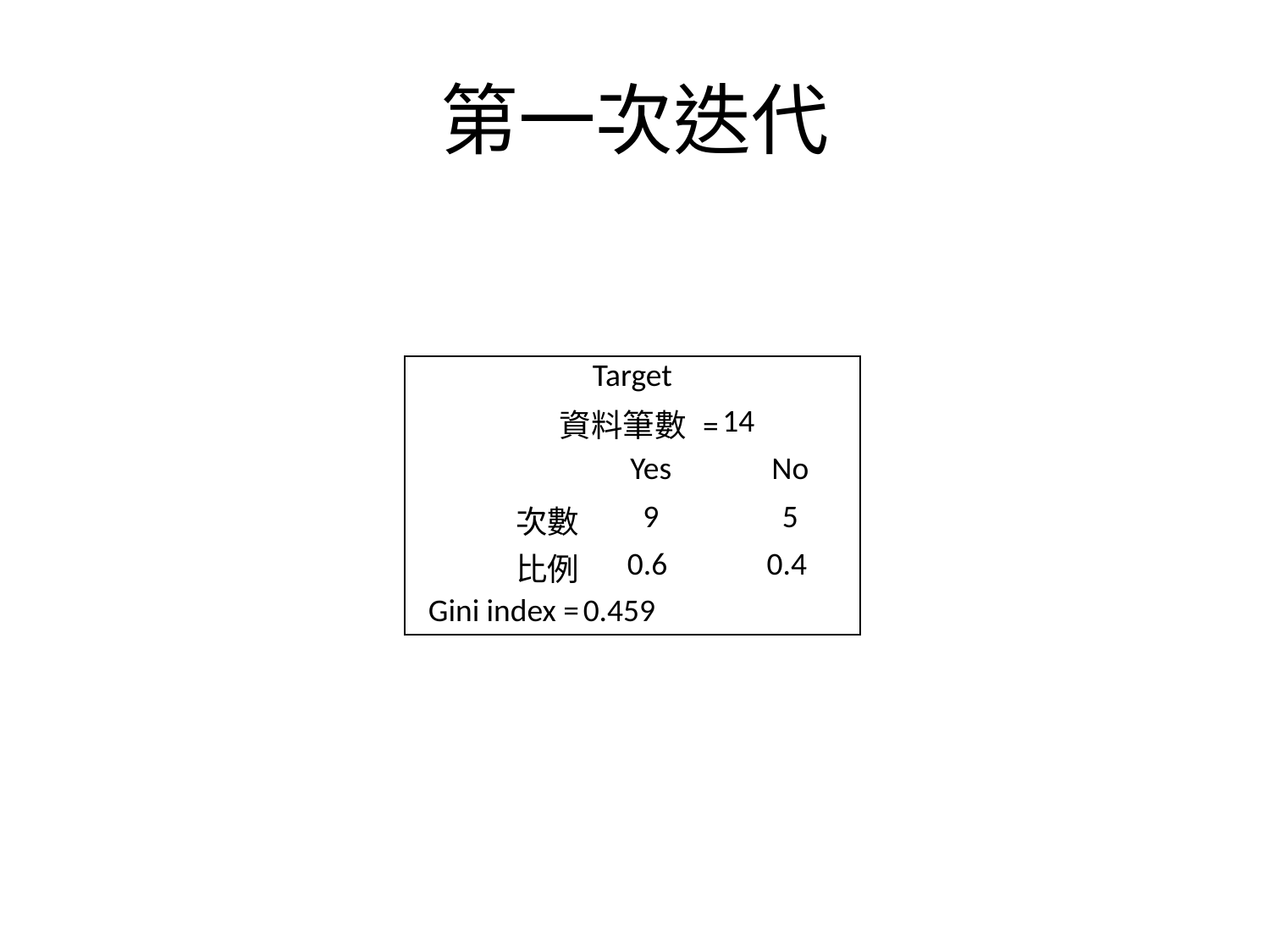

# 第一次迭代
| Target |  |  |
| --- | --- | --- |
| 資料筆數 = |  | 14 |
|  | Yes | No |
| 次數 | 9 | 5 |
| 比例 | 0.6 | 0.4 |
| Gini index = | 0.459 |  |